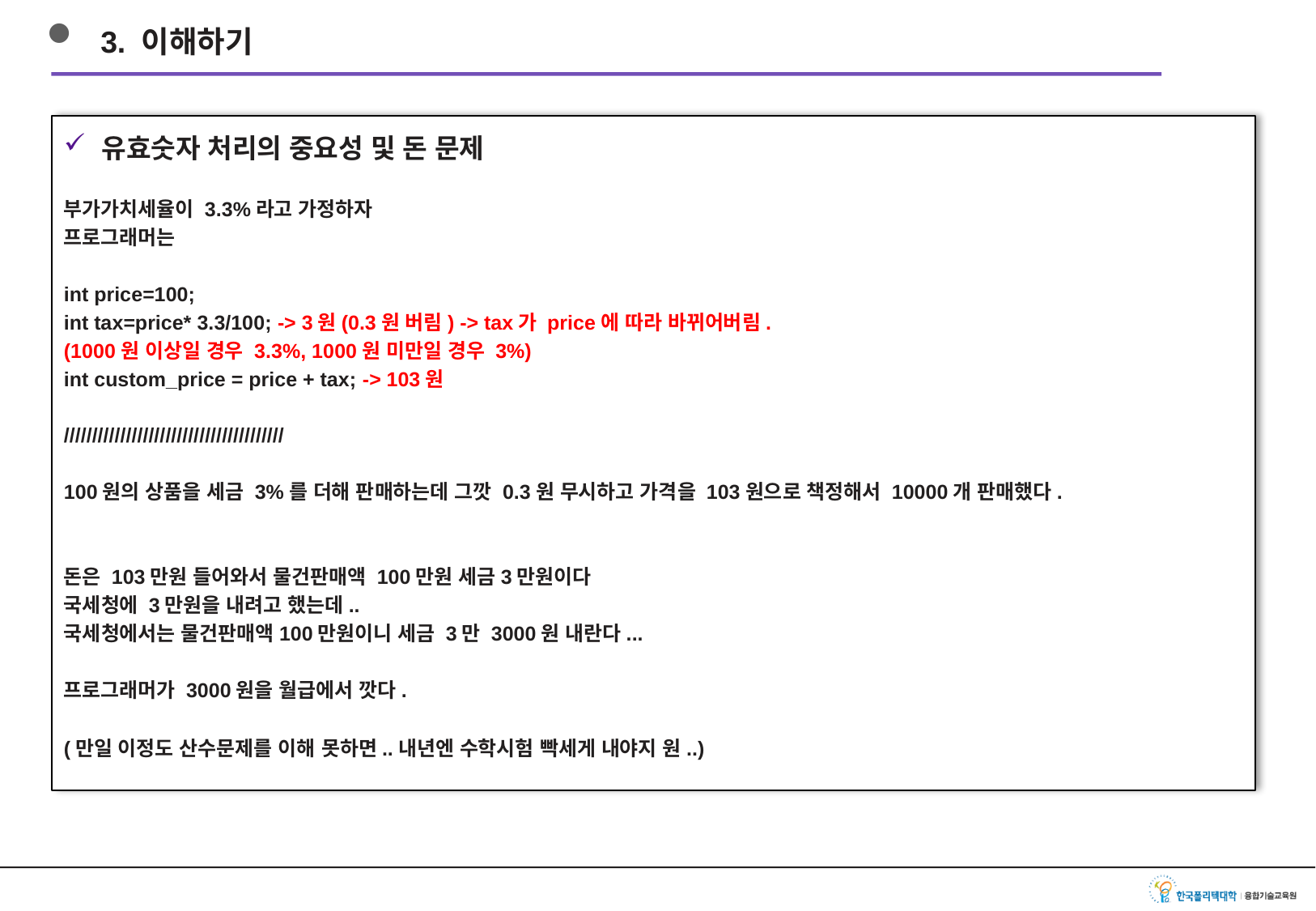

3. 이해하기
유효숫자 처리의 중요성 및 돈 문제

부가가치세율이 3.3%라고 가정하자
프로그래머는

int price=100;
int tax=price* 3.3/100; -> 3원(0.3원 버림) -> tax가 price에 따라 바뀌어버림.
(1000원 이상일 경우 3.3%, 1000원 미만일 경우 3%)
int custom_price = price + tax; -> 103원

///////////////////////////////////////

100원의 상품을 세금 3%를 더해 판매하는데 그깟 0.3원 무시하고 가격을 103원으로 책정해서 10000개 판매했다.

돈은 103만원 들어와서 물건판매액 100만원 세금3만원이다
국세청에 3만원을 내려고 했는데..
국세청에서는 물건판매액100만원이니 세금 3만 3000원 내란다...

프로그래머가 3000원을 월급에서 깟다.

(만일 이정도 산수문제를 이해 못하면..내년엔 수학시험 빡세게 내야지 원..)